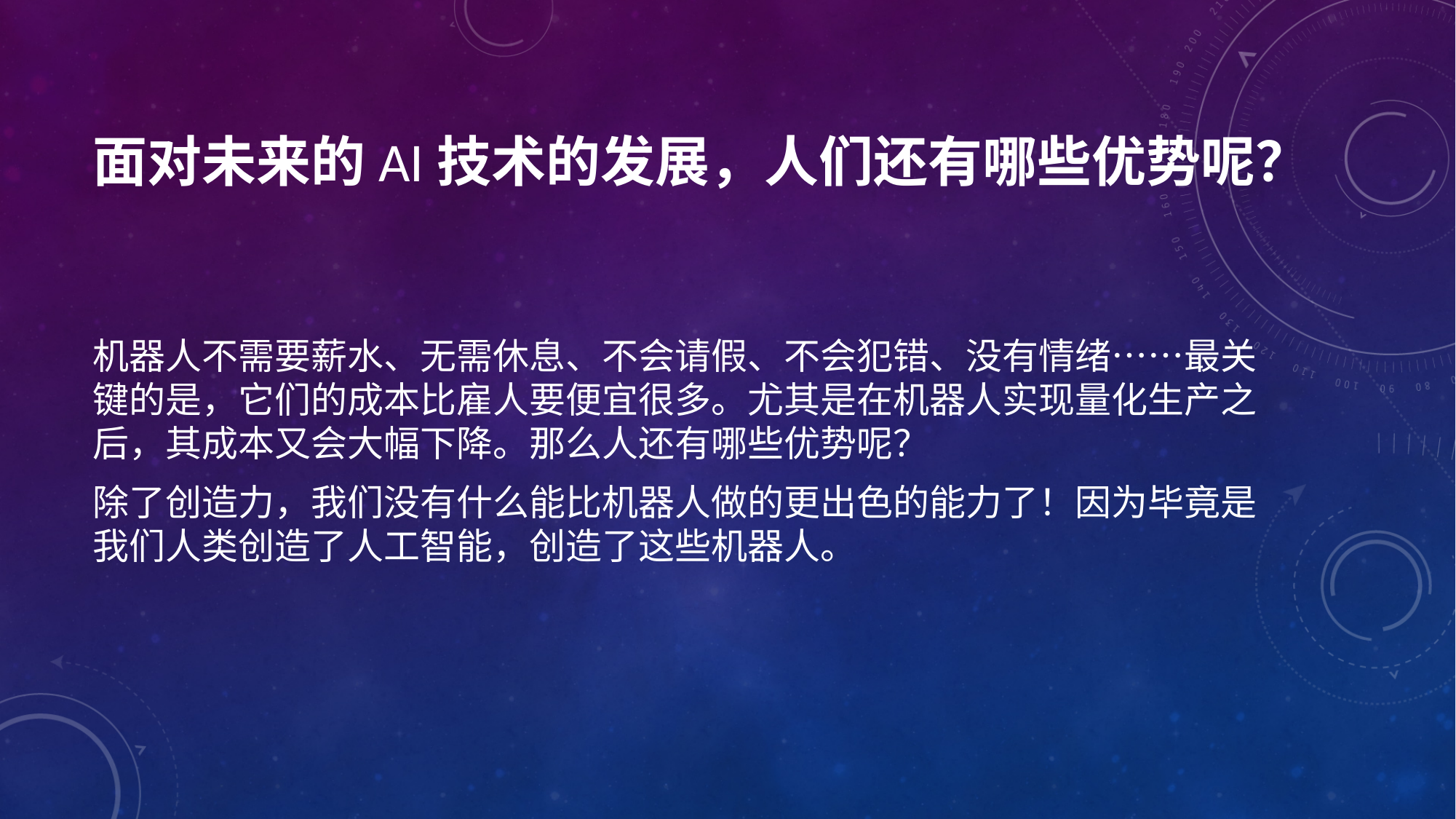

# 面对未来的AI技术的发展，人们还有哪些优势呢？
机器人不需要薪水、无需休息、不会请假、不会犯错、没有情绪……最关键的是，它们的成本比雇人要便宜很多。尤其是在机器人实现量化生产之后，其成本又会大幅下降。那么人还有哪些优势呢？
除了创造力，我们没有什么能比机器人做的更出色的能力了！因为毕竟是我们人类创造了人工智能，创造了这些机器人。